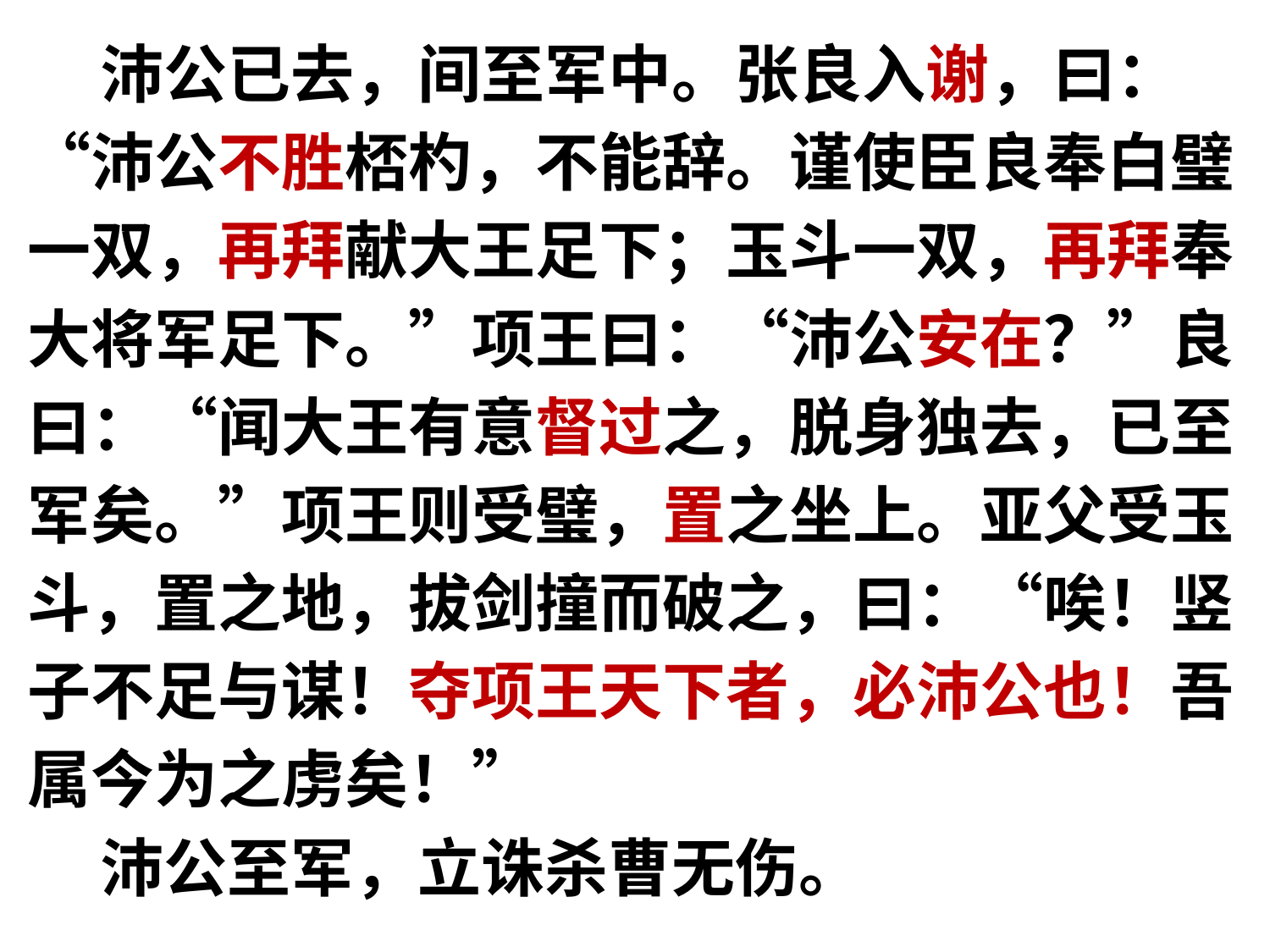

沛公已去，间至军中。张良入谢，曰：“沛公不胜桮杓，不能辞。谨使臣良奉白璧一双，再拜献大王足下；玉斗一双，再拜奉大将军足下。”项王曰：“沛公安在？”良曰：“闻大王有意督过之，脱身独去，已至军矣。”项王则受璧，置之坐上。亚父受玉斗，置之地，拔剑撞而破之，曰：“唉！竖子不足与谋！夺项王天下者，必沛公也！吾属今为之虏矣！”
    沛公至军，立诛杀曹无伤。